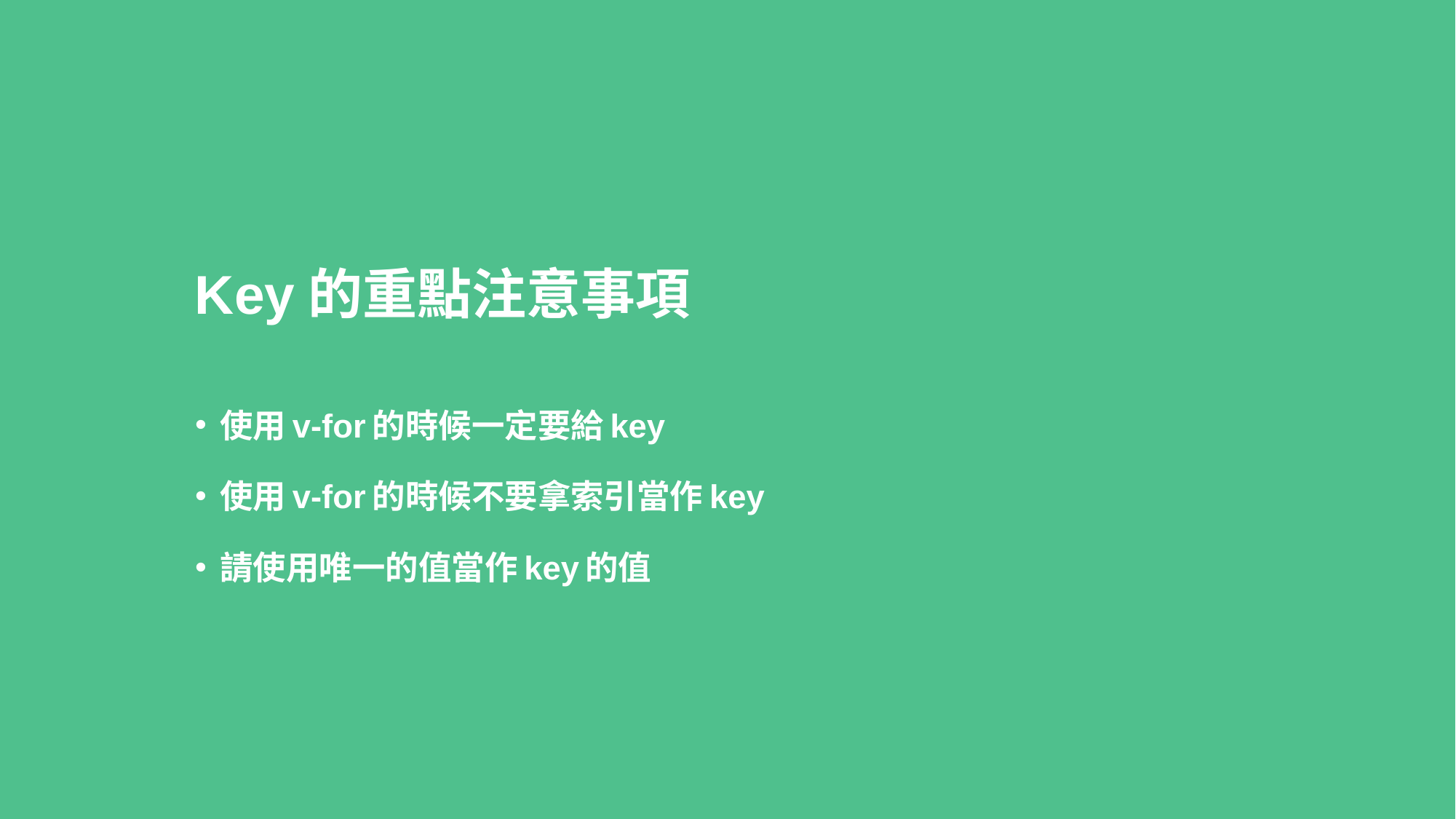

Key的重點注意事項
使用v-for的時候一定要給key
使用v-for的時候不要拿索引當作key
請使用唯一的值當作key的值